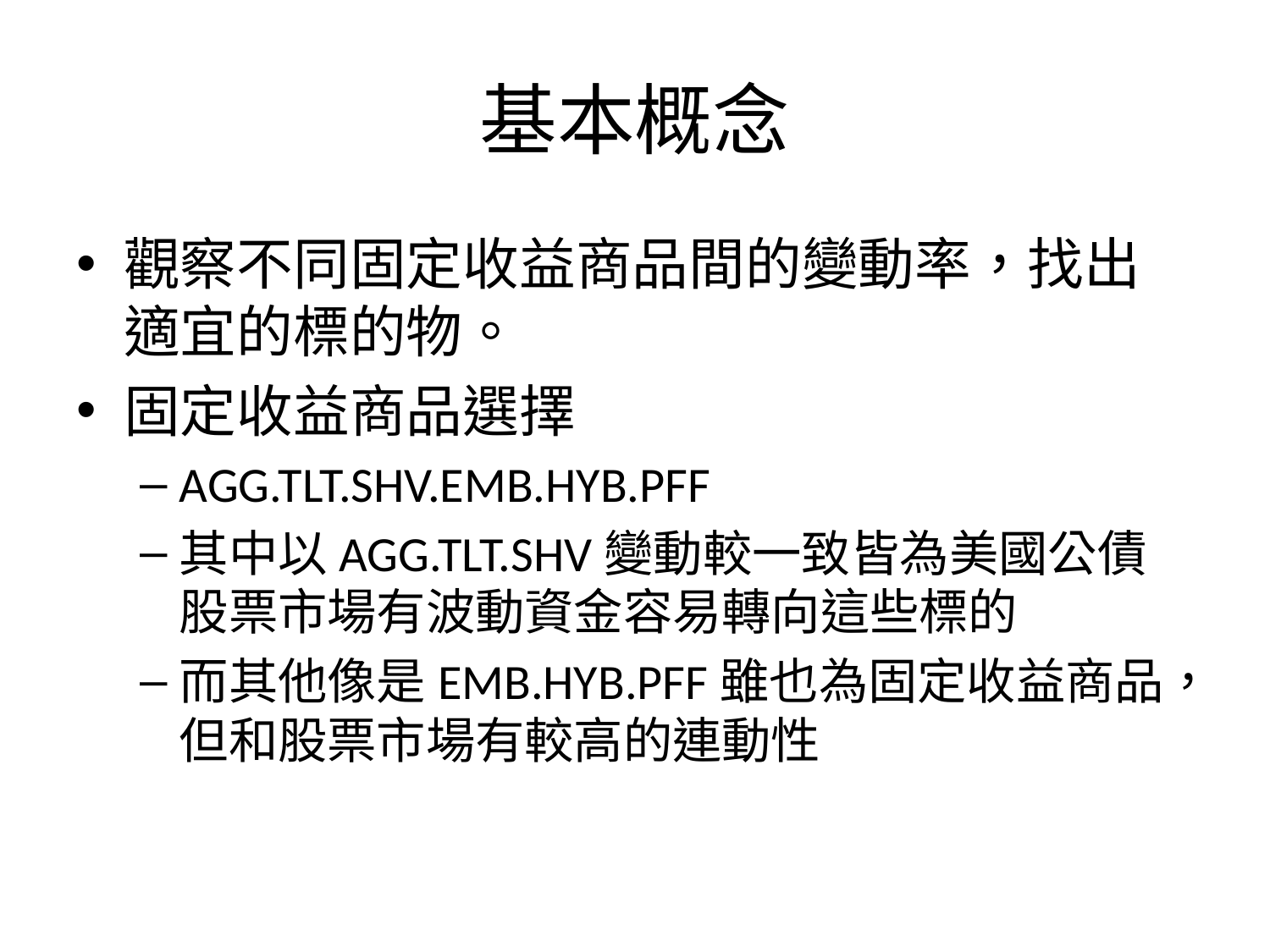

# 基本概念
觀察不同固定收益商品間的變動率，找出適宜的標的物。
固定收益商品選擇
AGG.TLT.SHV.EMB.HYB.PFF
其中以AGG.TLT.SHV變動較一致皆為美國公債股票市場有波動資金容易轉向這些標的
而其他像是EMB.HYB.PFF雖也為固定收益商品，但和股票市場有較高的連動性